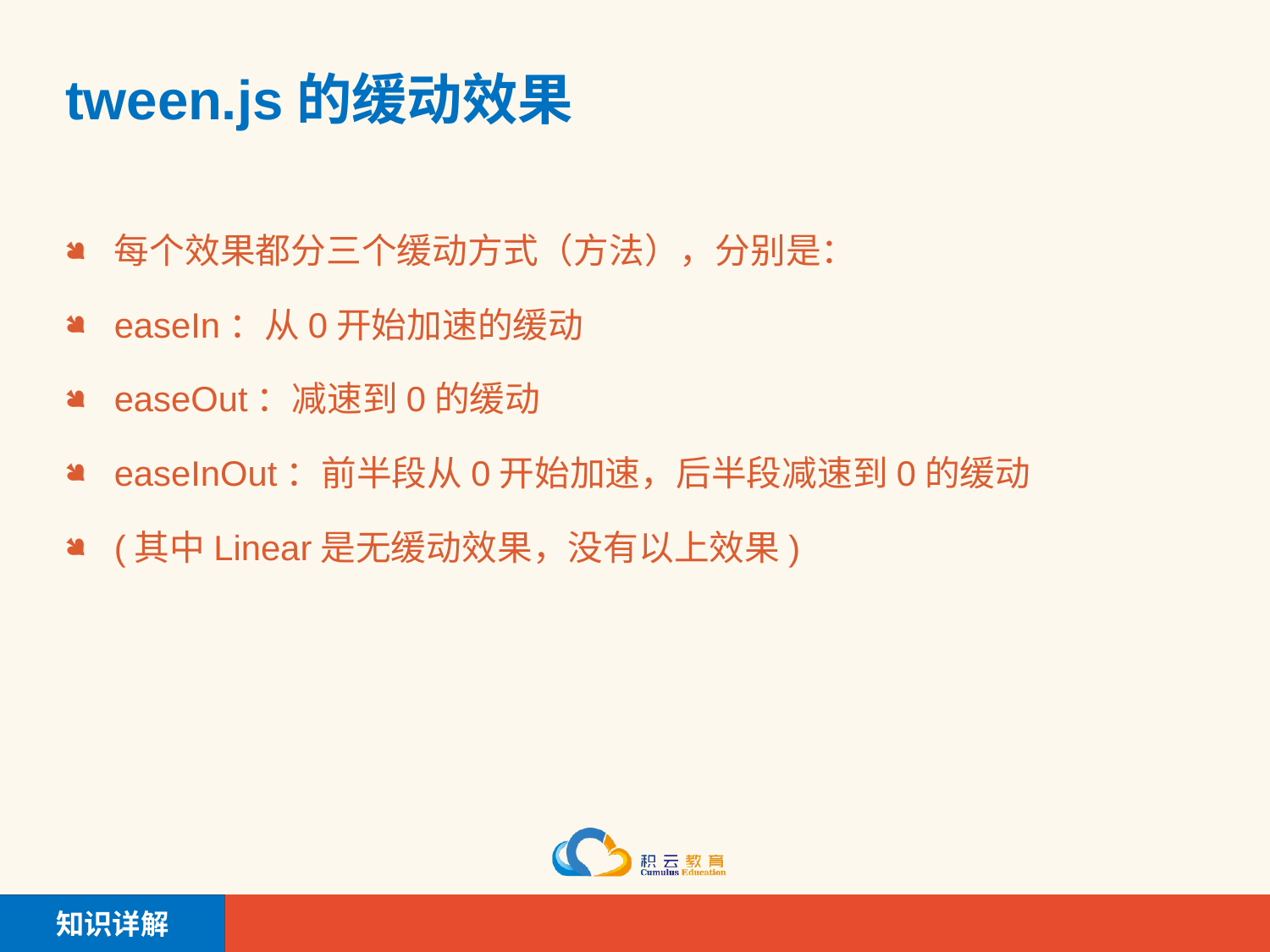

# tween.js的缓动效果
每个效果都分三个缓动方式（方法），分别是：
easeIn：从0开始加速的缓动
easeOut：减速到0的缓动
easeInOut：前半段从0开始加速，后半段减速到0的缓动
(其中Linear是无缓动效果，没有以上效果)